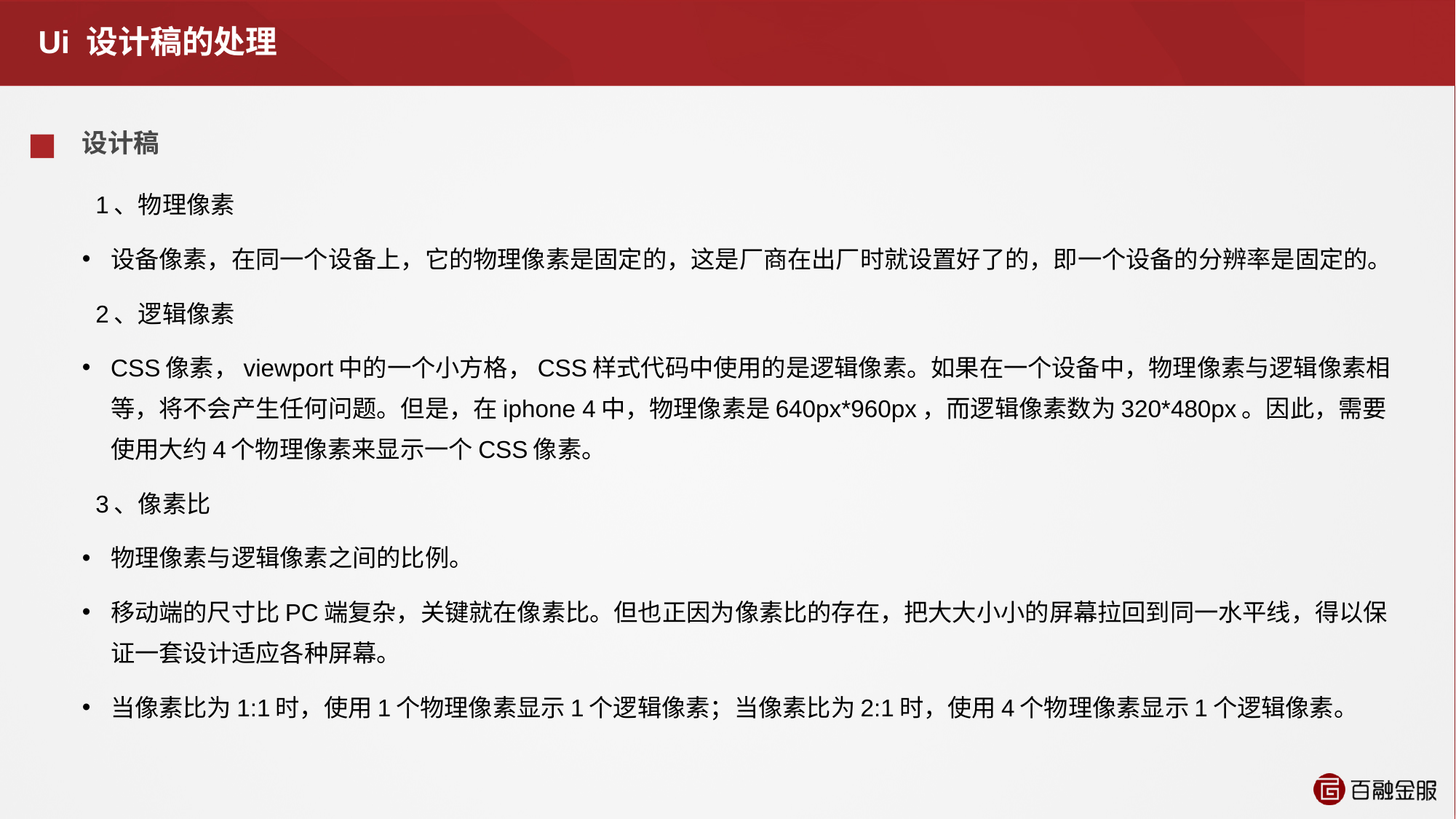

# Ui 设计稿的处理
设计稿

  1、物理像素
设备像素，在同一个设备上，它的物理像素是固定的，这是厂商在出厂时就设置好了的，即一个设备的分辨率是固定的。
  2、逻辑像素
CSS像素，viewport中的一个小方格，CSS样式代码中使用的是逻辑像素。如果在一个设备中，物理像素与逻辑像素相等，将不会产生任何问题。但是，在iphone 4中，物理像素是640px*960px，而逻辑像素数为320*480px。因此，需要使用大约4个物理像素来显示一个CSS像素。
  3、像素比
物理像素与逻辑像素之间的比例。
移动端的尺寸比PC端复杂，关键就在像素比。但也正因为像素比的存在，把大大小小的屏幕拉回到同一水平线，得以保证一套设计适应各种屏幕。
当像素比为1:1时，使用1个物理像素显示1个逻辑像素；当像素比为2:1时，使用4个物理像素显示1个逻辑像素。